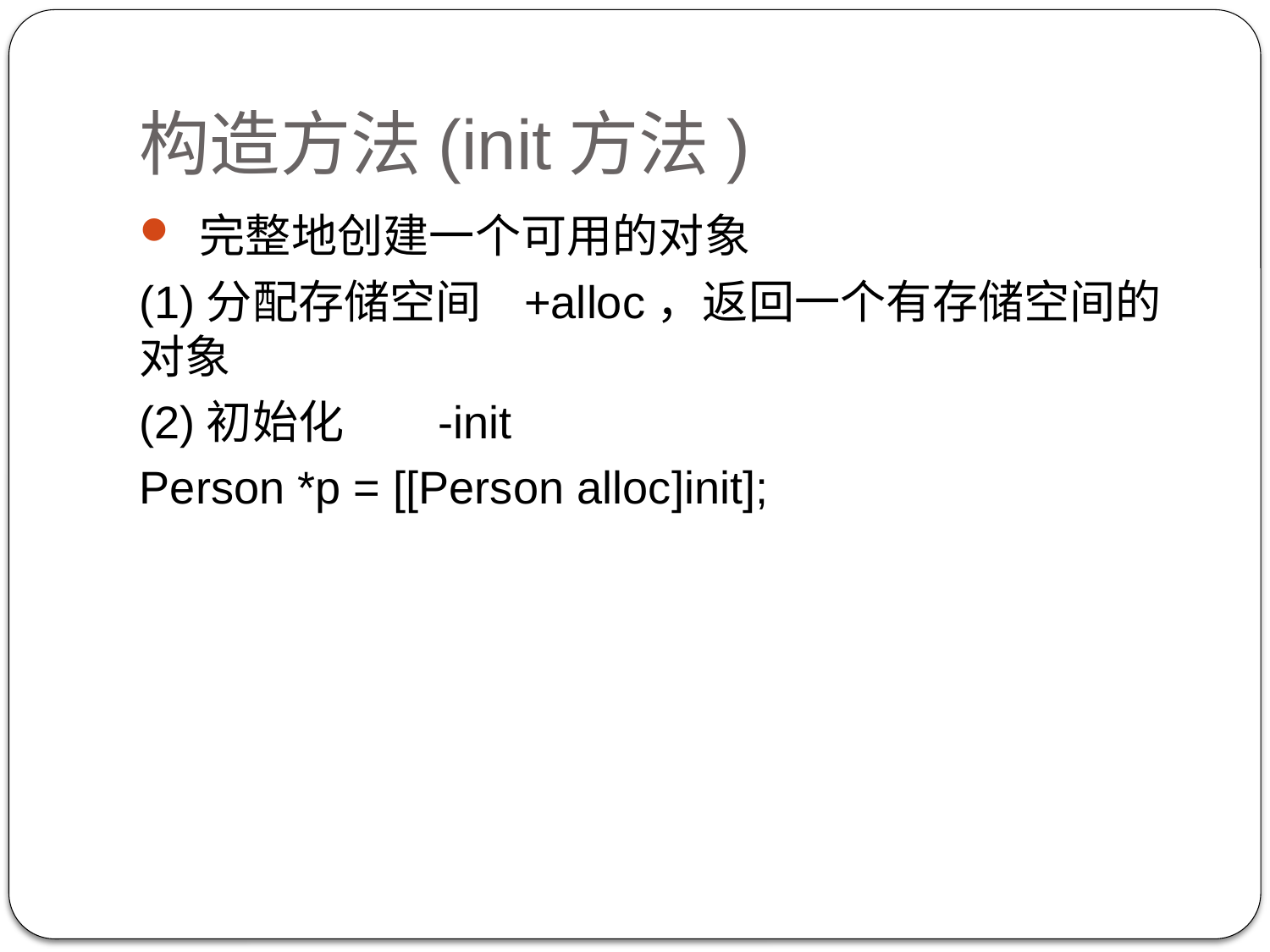

# 构造方法(init方法)
 完整地创建一个可用的对象
(1)分配存储空间   +alloc，返回一个有存储空间的对象
(2)初始化        -init
Person *p = [[Person alloc]init];